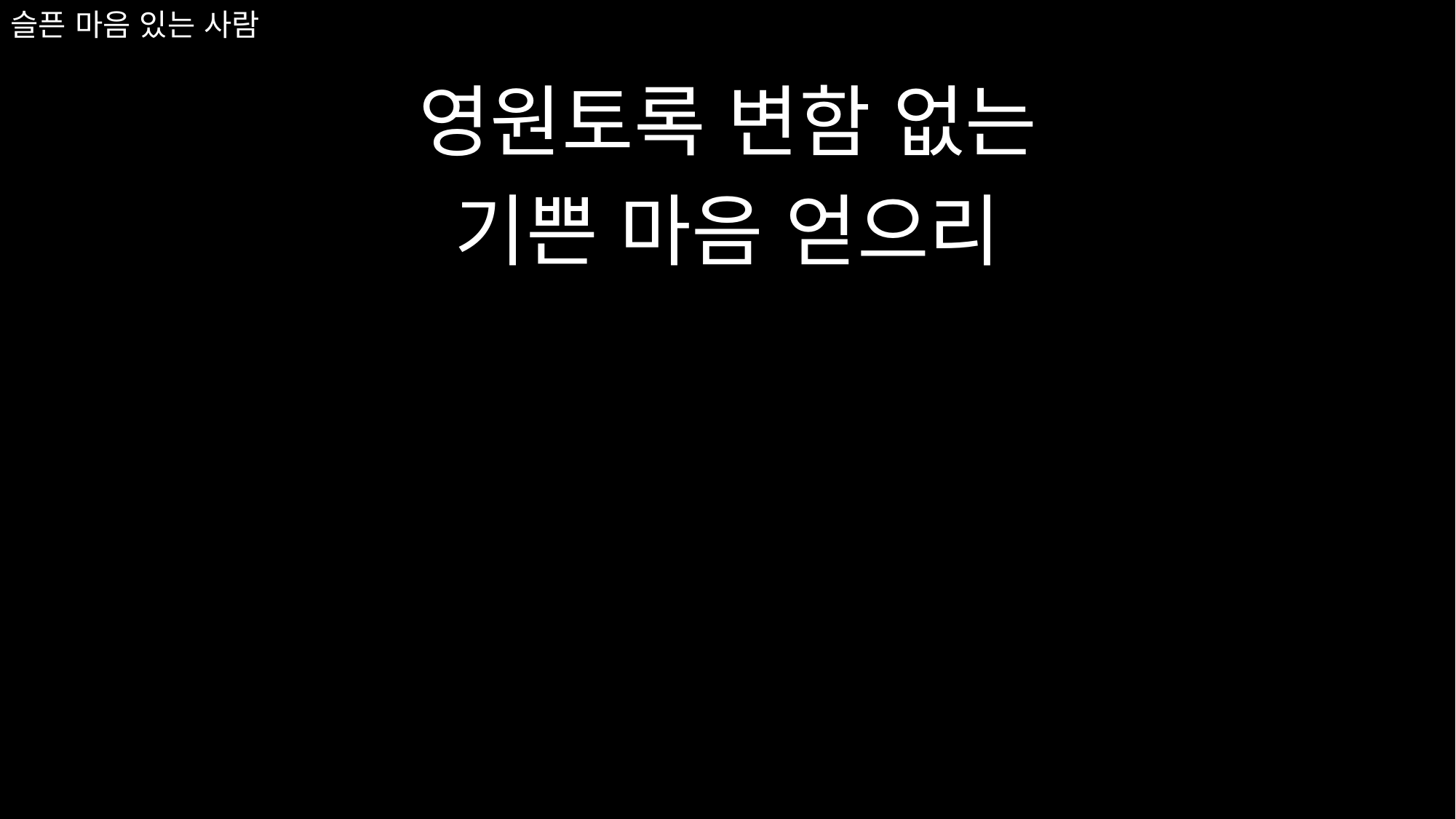

영원토록 변함 없는
기쁜 마음 얻으리

# 슬픈 마음 있는 사람